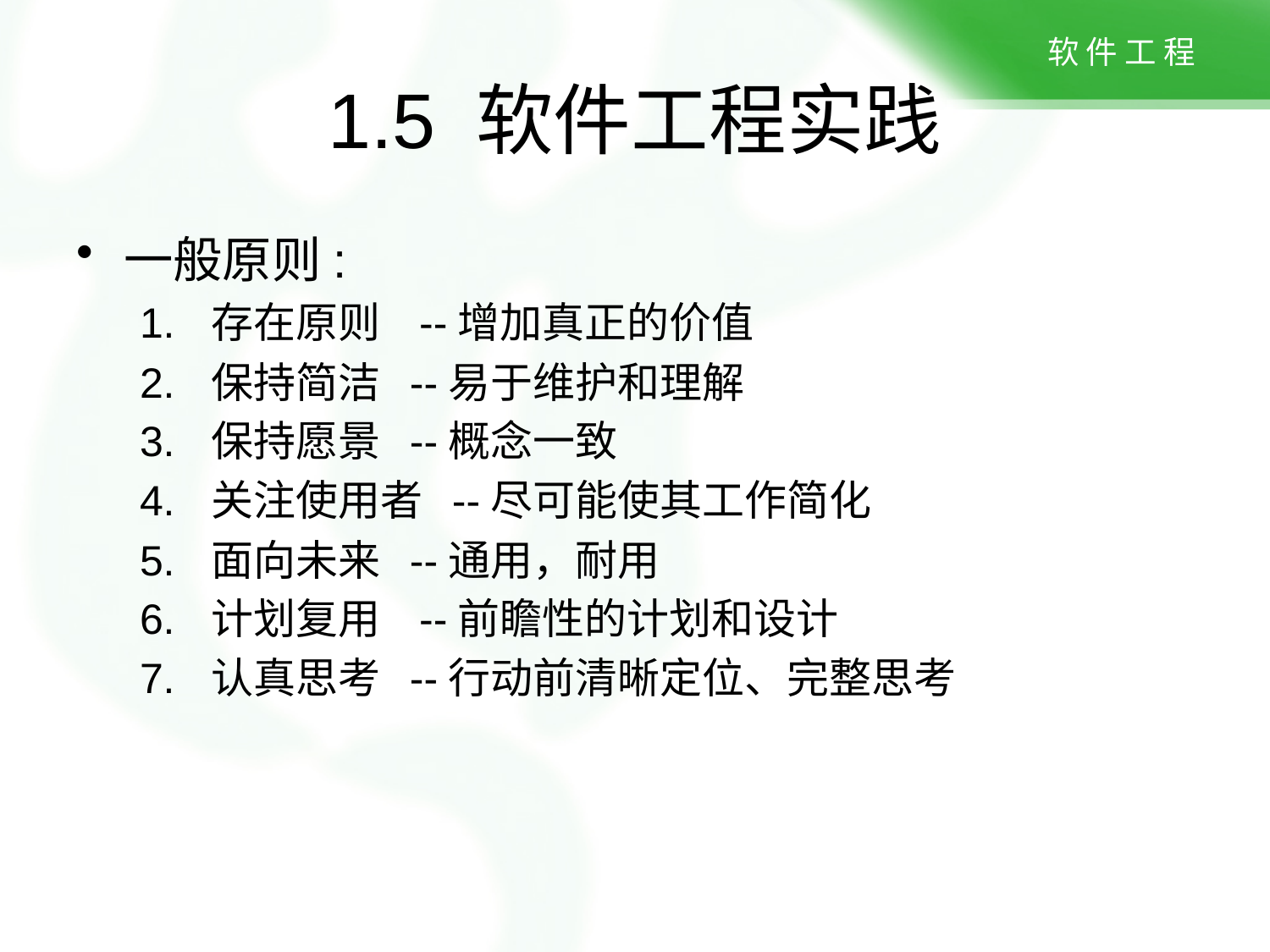

# 1.5 软件工程实践
一般原则:
存在原则   --增加真正的价值
保持简洁  --易于维护和理解
保持愿景  --概念一致
关注使用者  --尽可能使其工作简化
面向未来  --通用，耐用
计划复用   --前瞻性的计划和设计
认真思考  --行动前清晰定位、完整思考